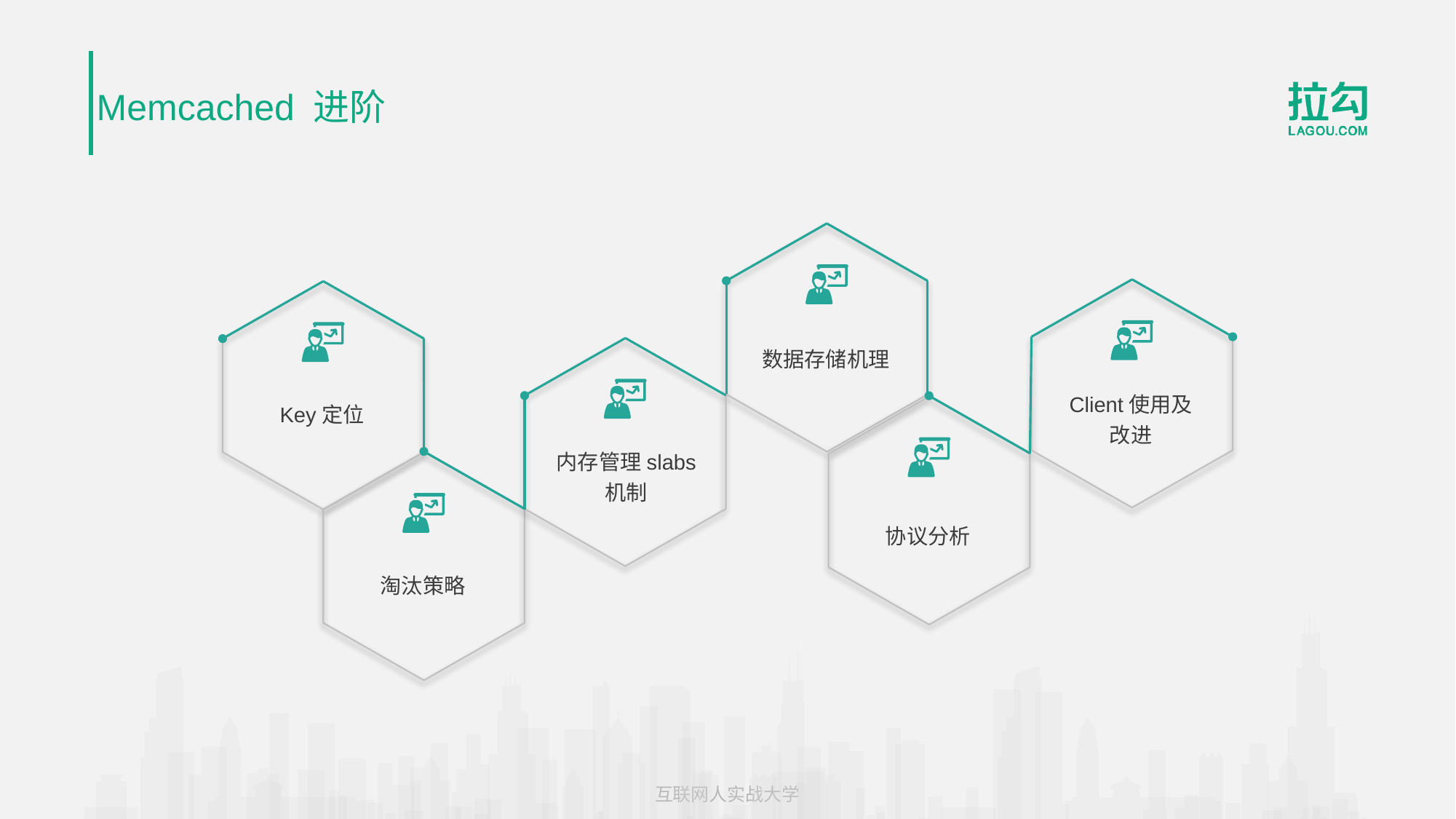

# Memcached 进阶

数据存储机理

Client使用及改进

Key定位

内存管理slabs机制

协议分析

淘汰策略